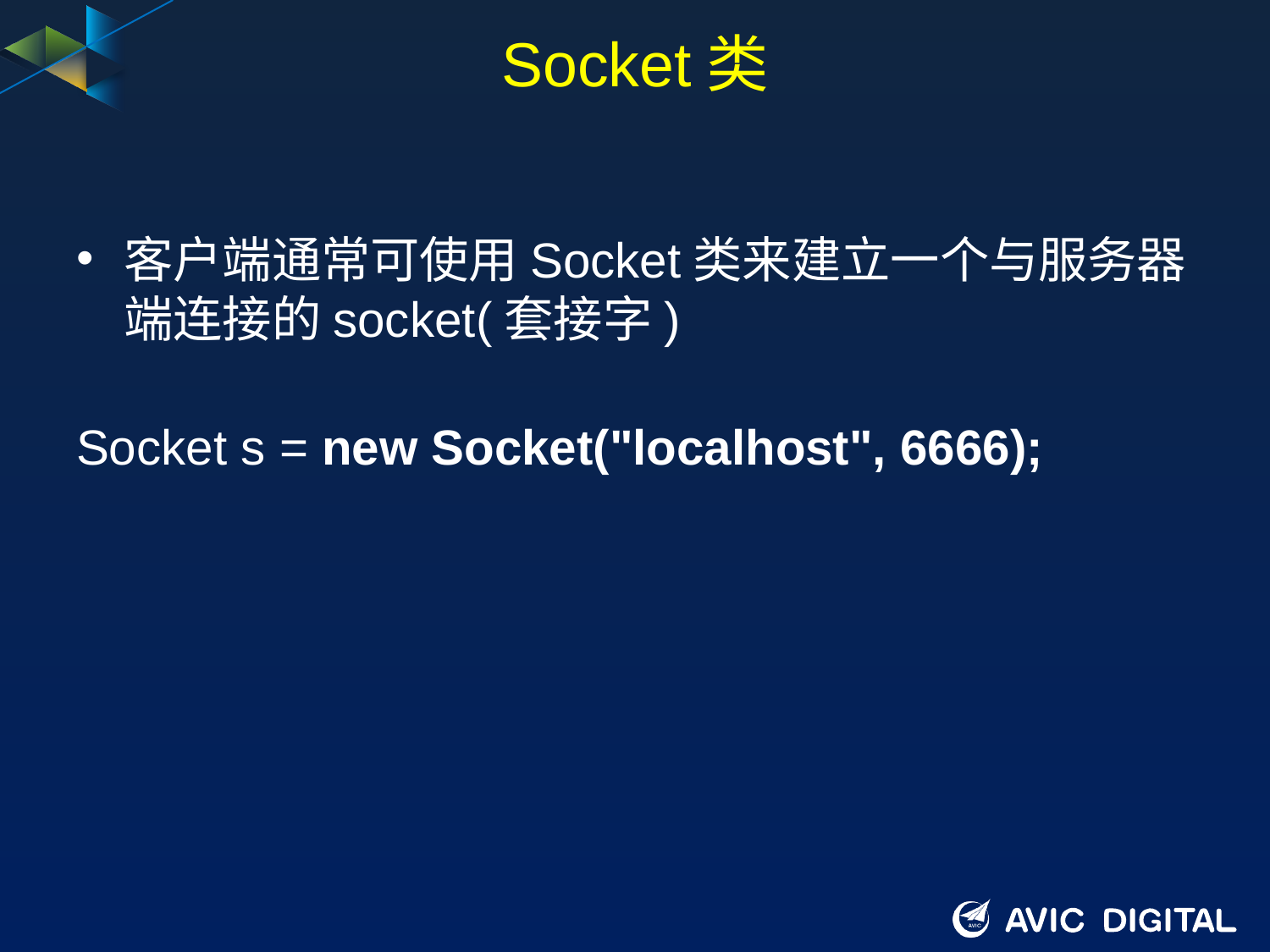

# Socket类
客户端通常可使用Socket类来建立一个与服务器端连接的socket(套接字)
Socket s = new Socket("localhost", 6666);